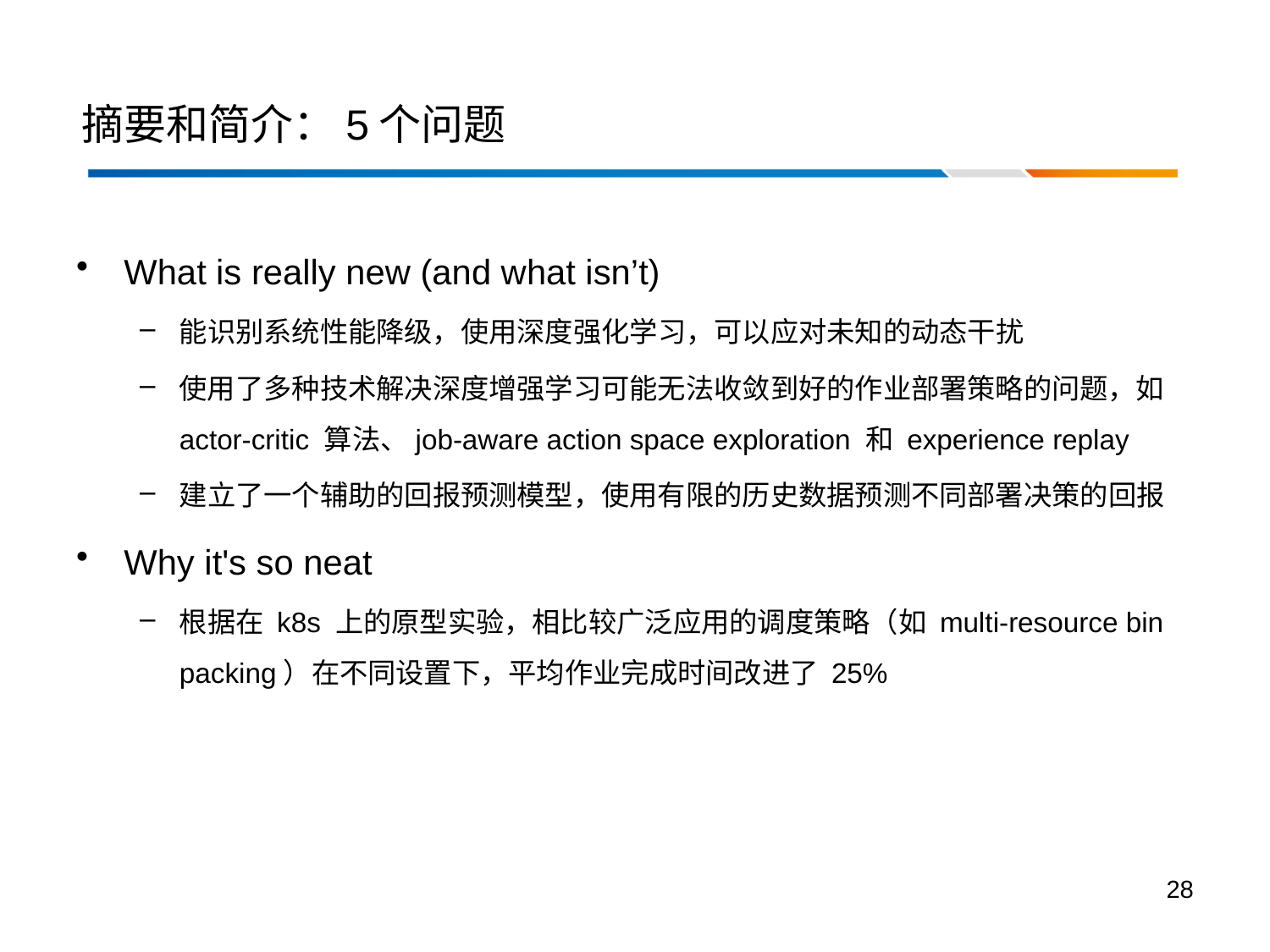

# 摘要和简介：5个问题
What is really new (and what isn’t)
能识别系统性能降级，使用深度强化学习，可以应对未知的动态干扰
使用了多种技术解决深度增强学习可能无法收敛到好的作业部署策略的问题，如 actor-critic 算法、job-aware action space exploration 和 experience replay
建立了一个辅助的回报预测模型，使用有限的历史数据预测不同部署决策的回报
Why it's so neat
根据在 k8s 上的原型实验，相比较广泛应用的调度策略（如 multi-resource bin packing）在不同设置下，平均作业完成时间改进了 25%
28